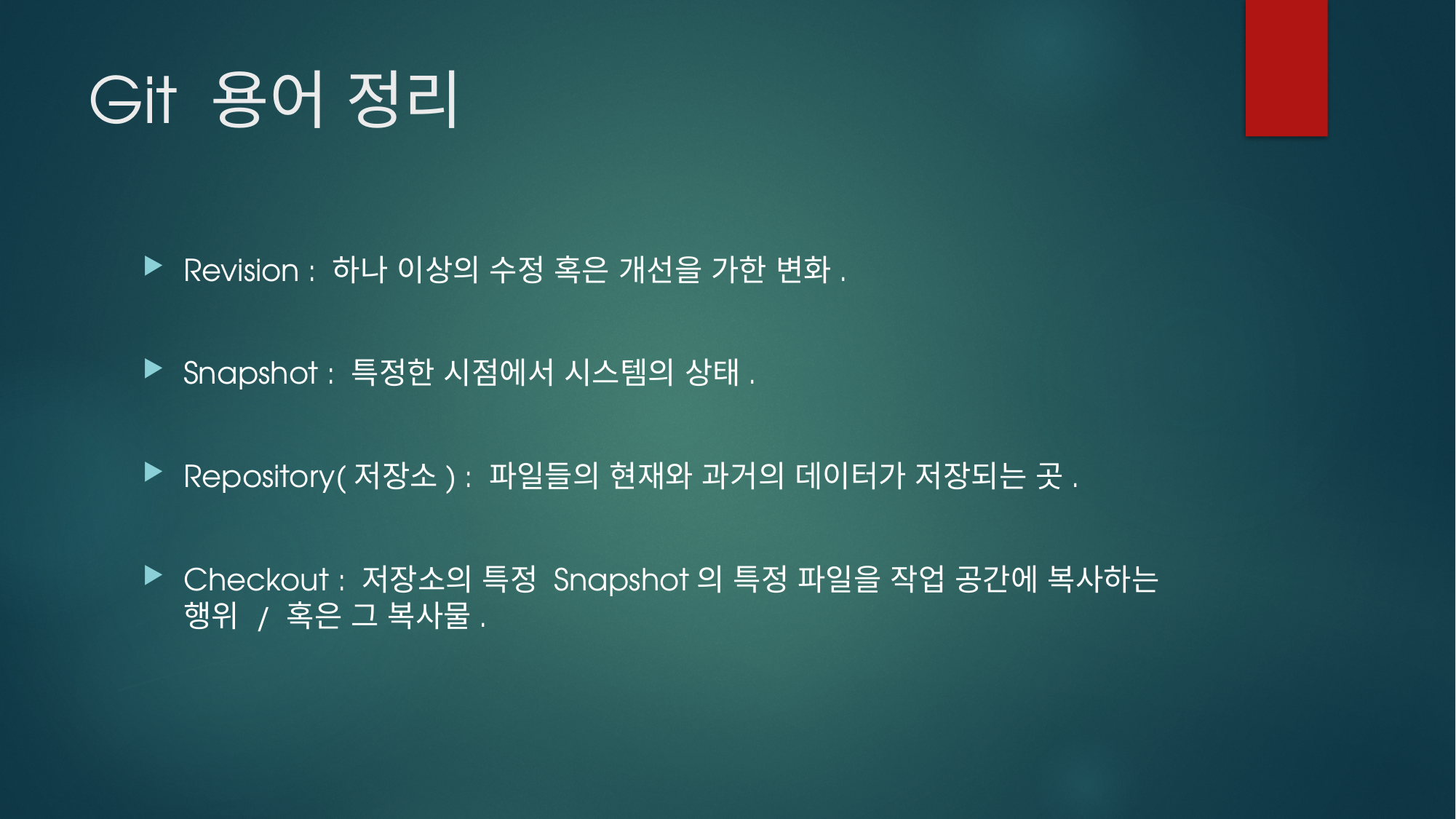

# Git 용어 정리
Revision : 하나 이상의 수정 혹은 개선을 가한 변화.

Snapshot : 특정한 시점에서 시스템의 상태.

Repository(저장소) : 파일들의 현재와 과거의 데이터가 저장되는 곳.

Checkout : 저장소의 특정 Snapshot의 특정 파일을 작업 공간에 복사하는 행위 / 혹은 그 복사물.